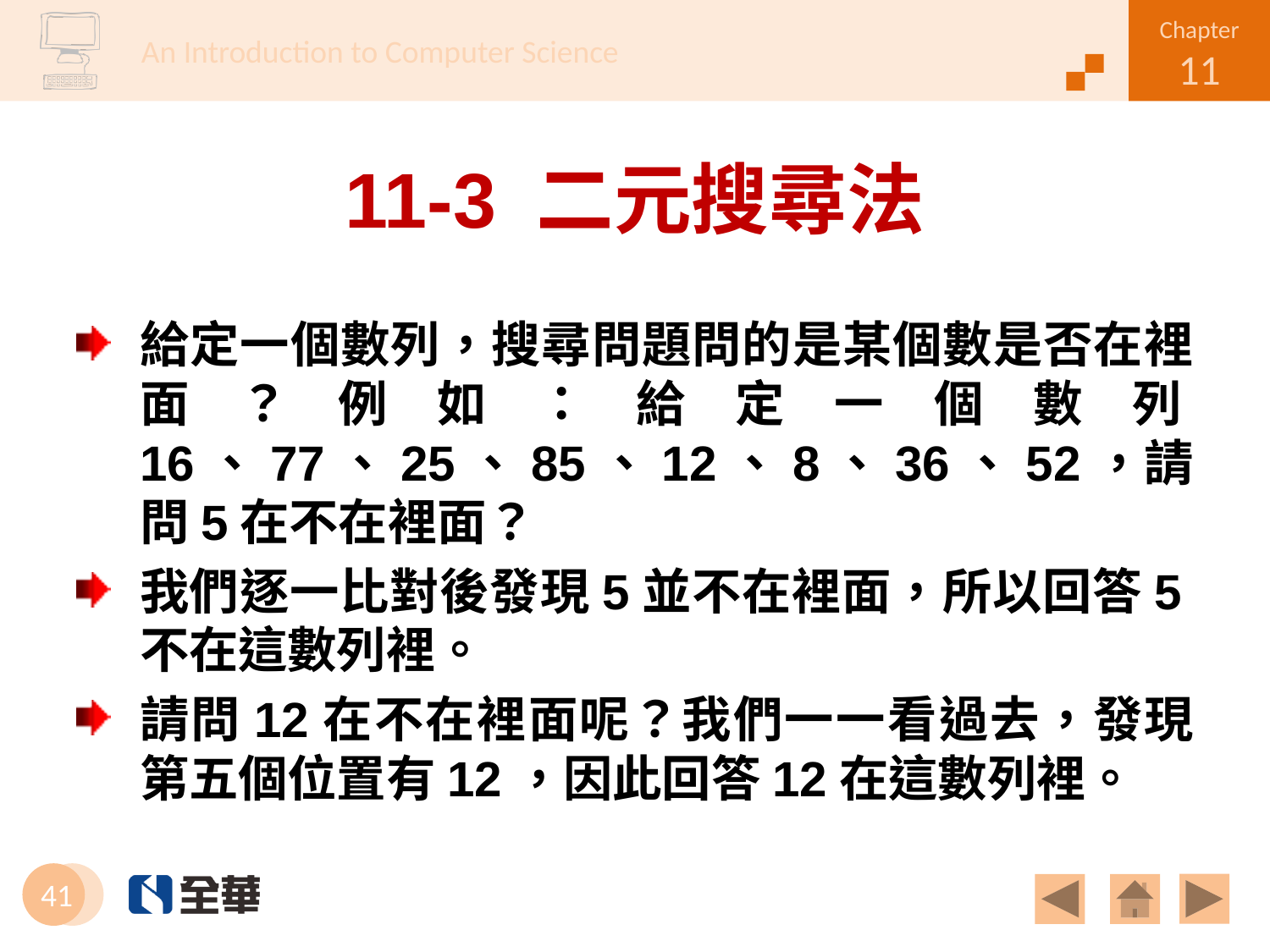

# 11-3 二元搜尋法
給定一個數列，搜尋問題問的是某個數是否在裡面？例如：給定一個數列16、77、25、85、12、8、36、52，請問5在不在裡面？
我們逐一比對後發現5並不在裡面，所以回答5不在這數列裡。
請問12在不在裡面呢？我們一一看過去，發現第五個位置有12，因此回答12在這數列裡。